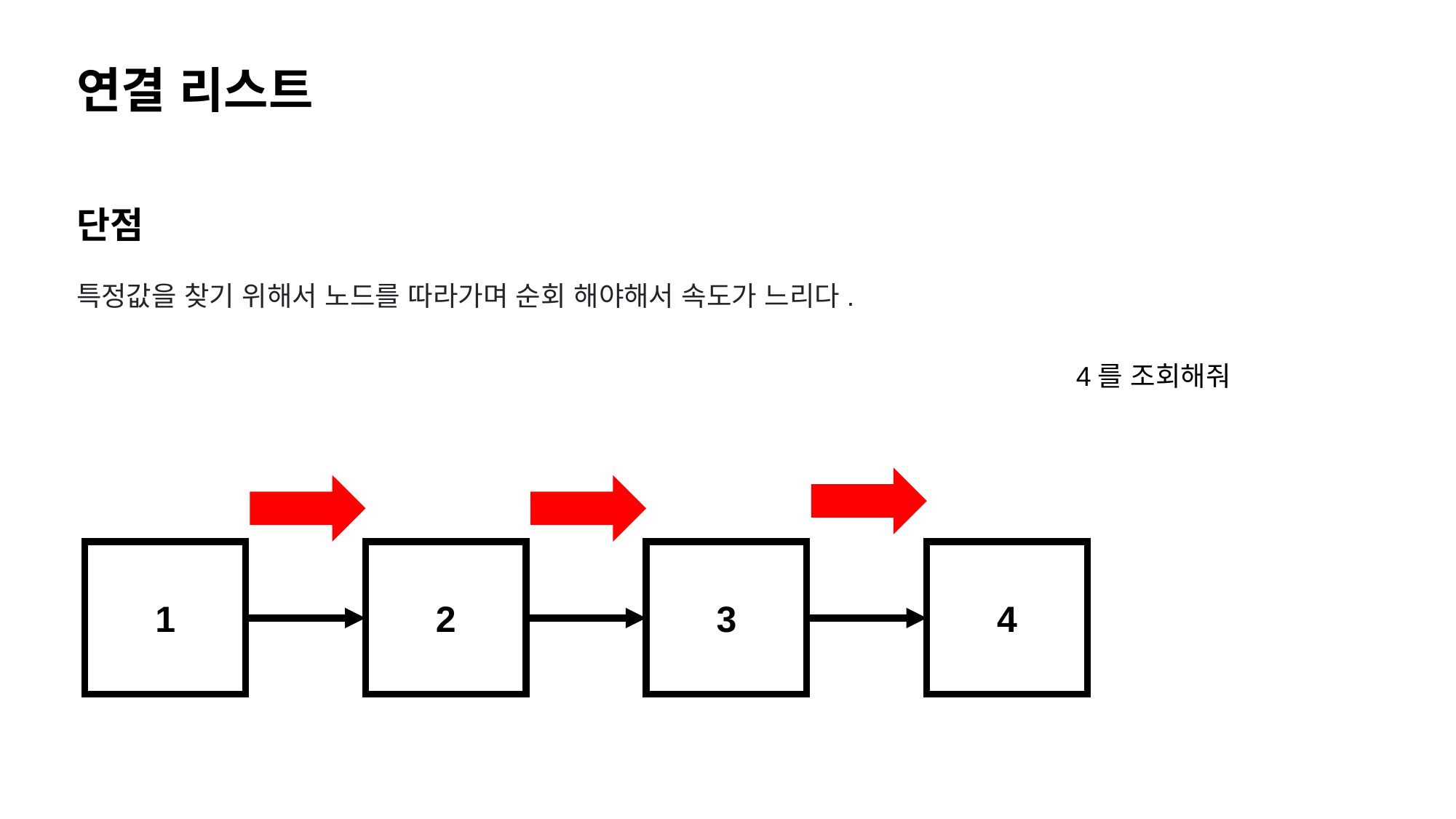

연결 리스트
단점

특정값을 찾기 위해서 노드를 따라가며 순회 해야해서 속도가 느리다.
4를 조회해줘

2
3
4
1